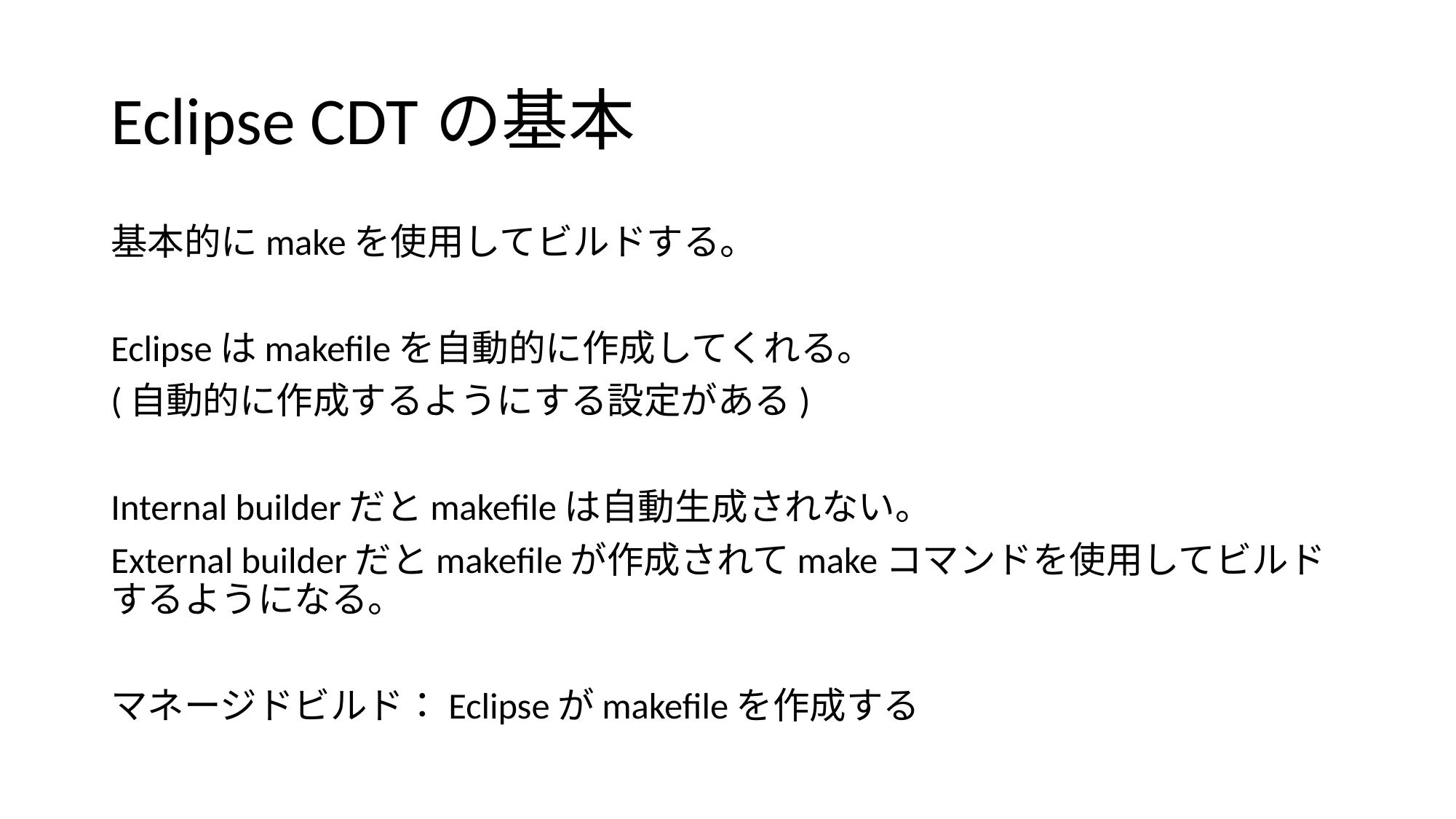

# Eclipse CDTの基本
基本的にmakeを使用してビルドする。

Eclipseはmakefileを自動的に作成してくれる。
(自動的に作成するようにする設定がある)

Internal builderだとmakefileは自動生成されない。
External builderだとmakefileが作成されてmakeコマンドを使用してビルドするようになる。

マネージドビルド：Eclipseがmakefileを作成する